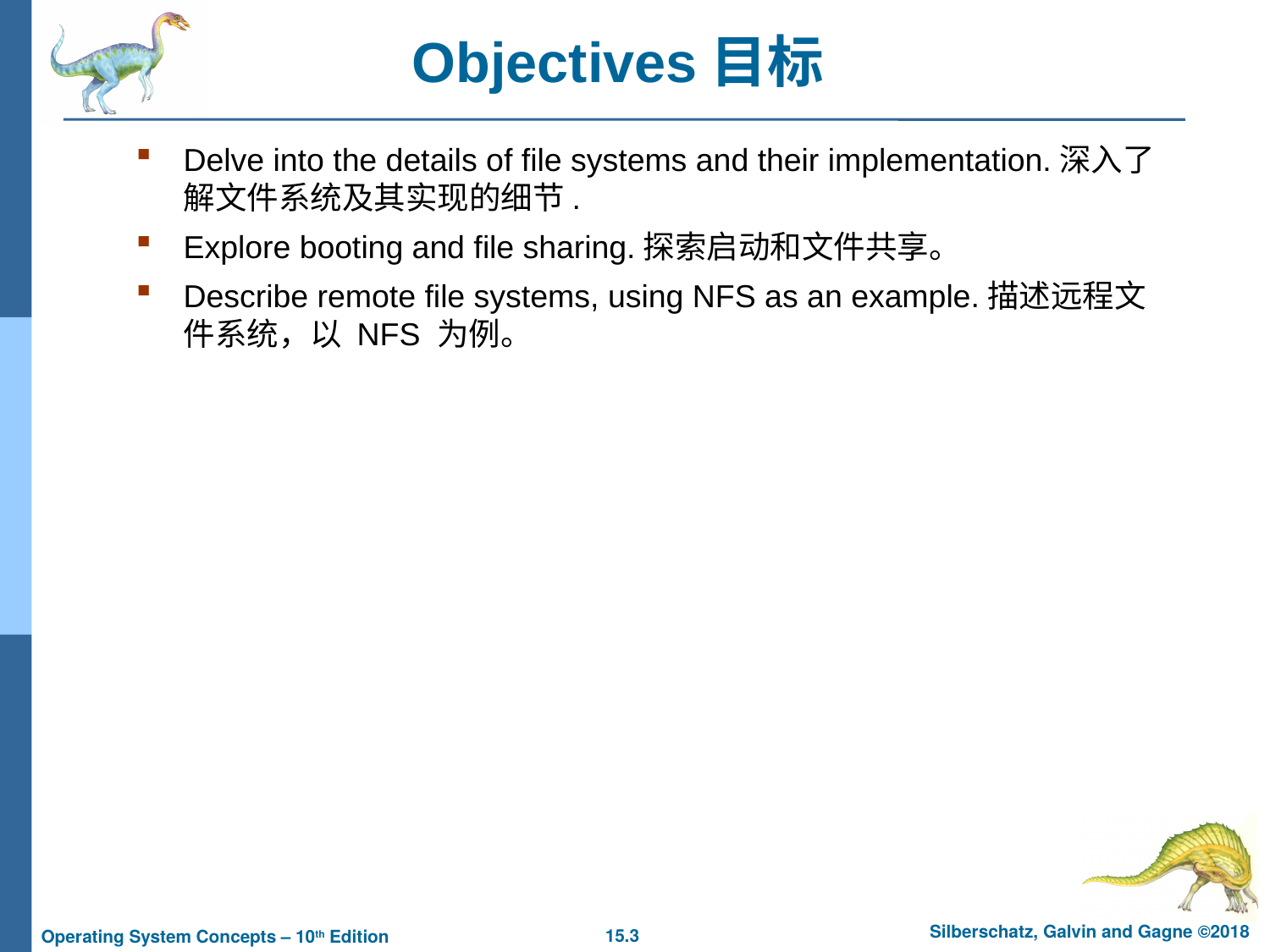

# Objectives目标
Delve into the details of file systems and their implementation.深入了解文件系统及其实现的细节.
Explore booting and file sharing.探索启动和文件共享。
Describe remote file systems, using NFS as an example.描述远程文件系统，以 NFS 为例。